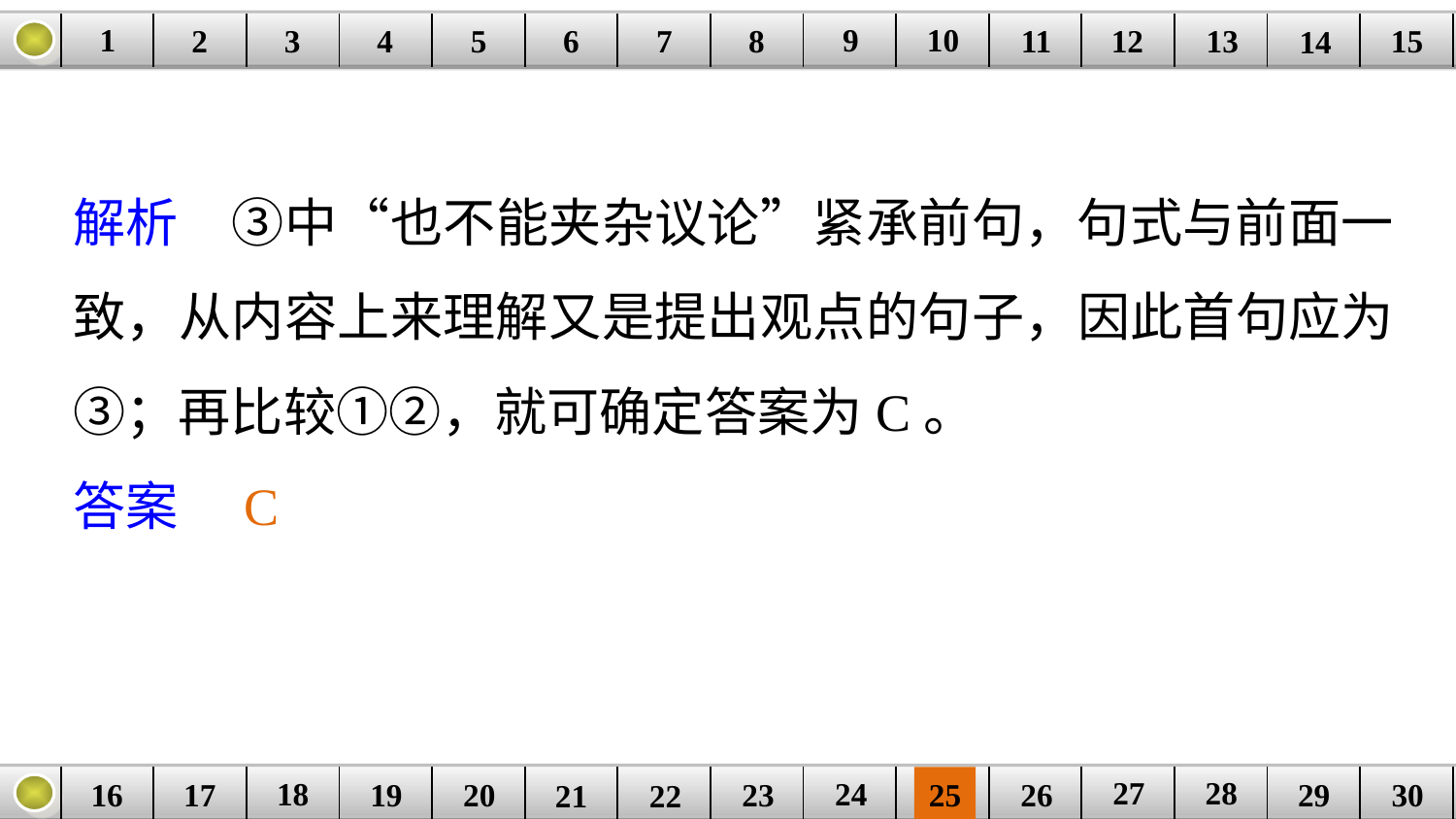

9
10
1
3
4
5
6
8
11
2
12
15
|  |  |  |  |  |  |  |  |  |  |  |  |  |  |  |
| --- | --- | --- | --- | --- | --- | --- | --- | --- | --- | --- | --- | --- | --- | --- |
7
13
14

解析　③中“也不能夹杂议论”紧承前句，句式与前面一致，从内容上来理解又是提出观点的句子，因此首句应为③；再比较①②，就可确定答案为C。
答案　C

27
28
18
24
16
25
26
30
|  |  |  |  |  |  |  |  |  |  |  |  |  |  |  |
| --- | --- | --- | --- | --- | --- | --- | --- | --- | --- | --- | --- | --- | --- | --- |
23
17
19
20
29
21
22